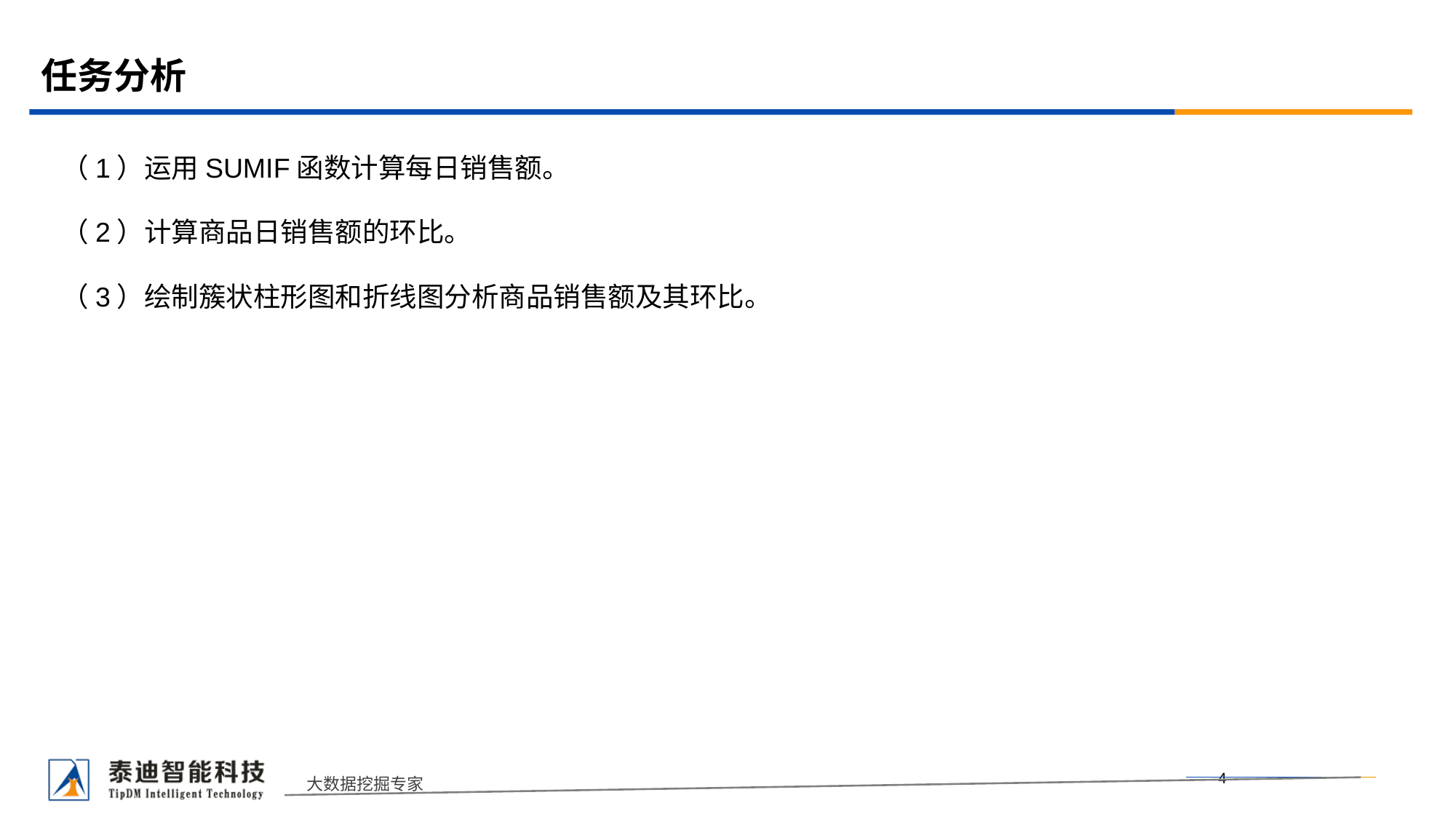

# 任务分析
（1）运用SUMIF函数计算每日销售额。
（2）计算商品日销售额的环比。
（3）绘制簇状柱形图和折线图分析商品销售额及其环比。